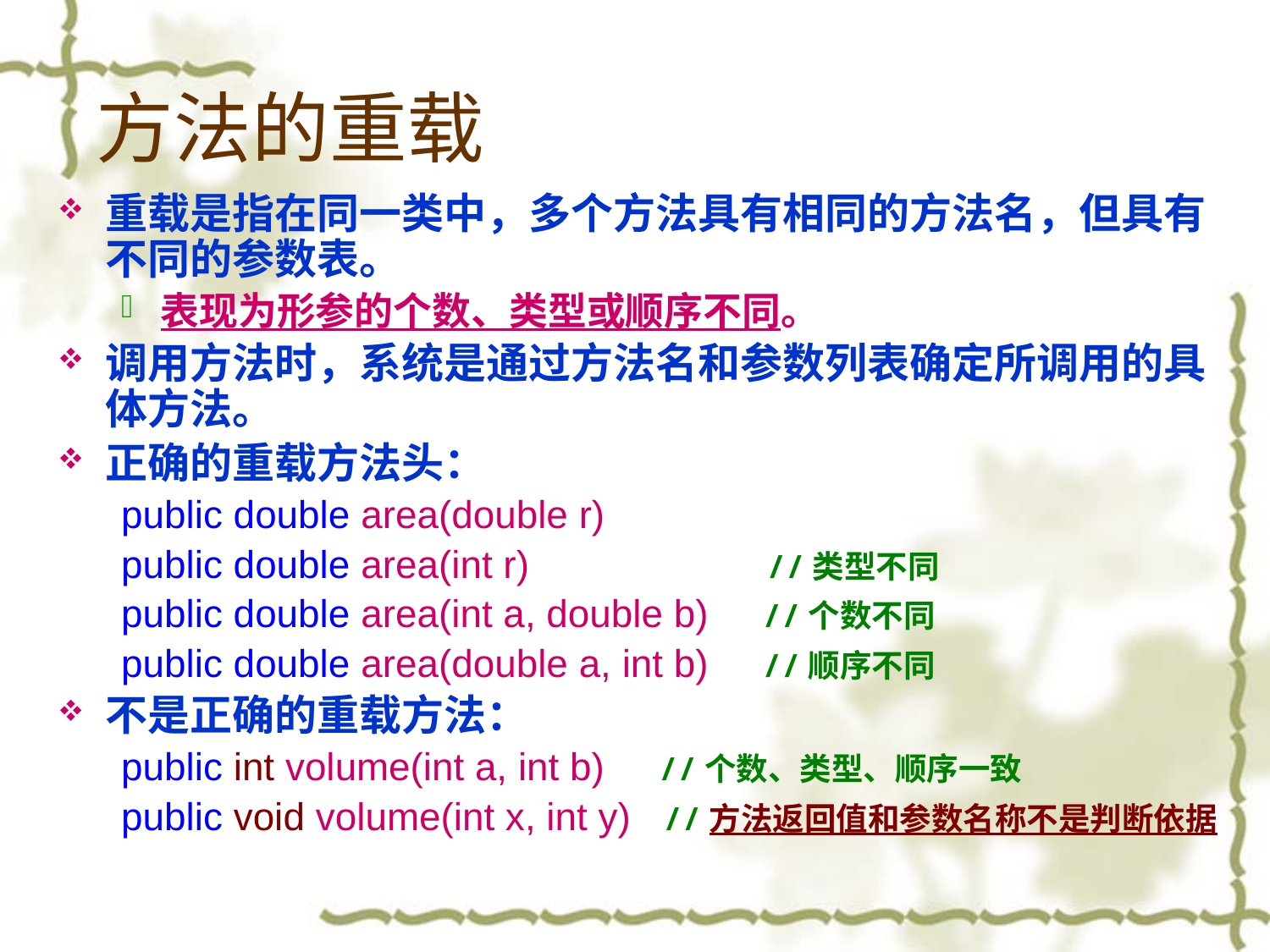

# 方法的重载
重载是指在同一类中，多个方法具有相同的方法名，但具有不同的参数表。
表现为形参的个数、类型或顺序不同。
调用方法时，系统是通过方法名和参数列表确定所调用的具体方法。
正确的重载方法头：
public double area(double r)
public double area(int r)                      //类型不同
public double area(int a, double b)     //个数不同
public double area(double a, int b)     //顺序不同
不是正确的重载方法：
public int volume(int a, int b)     //个数、类型、顺序一致
public void volume(int x, int y)   //方法返回值和参数名称不是判断依据